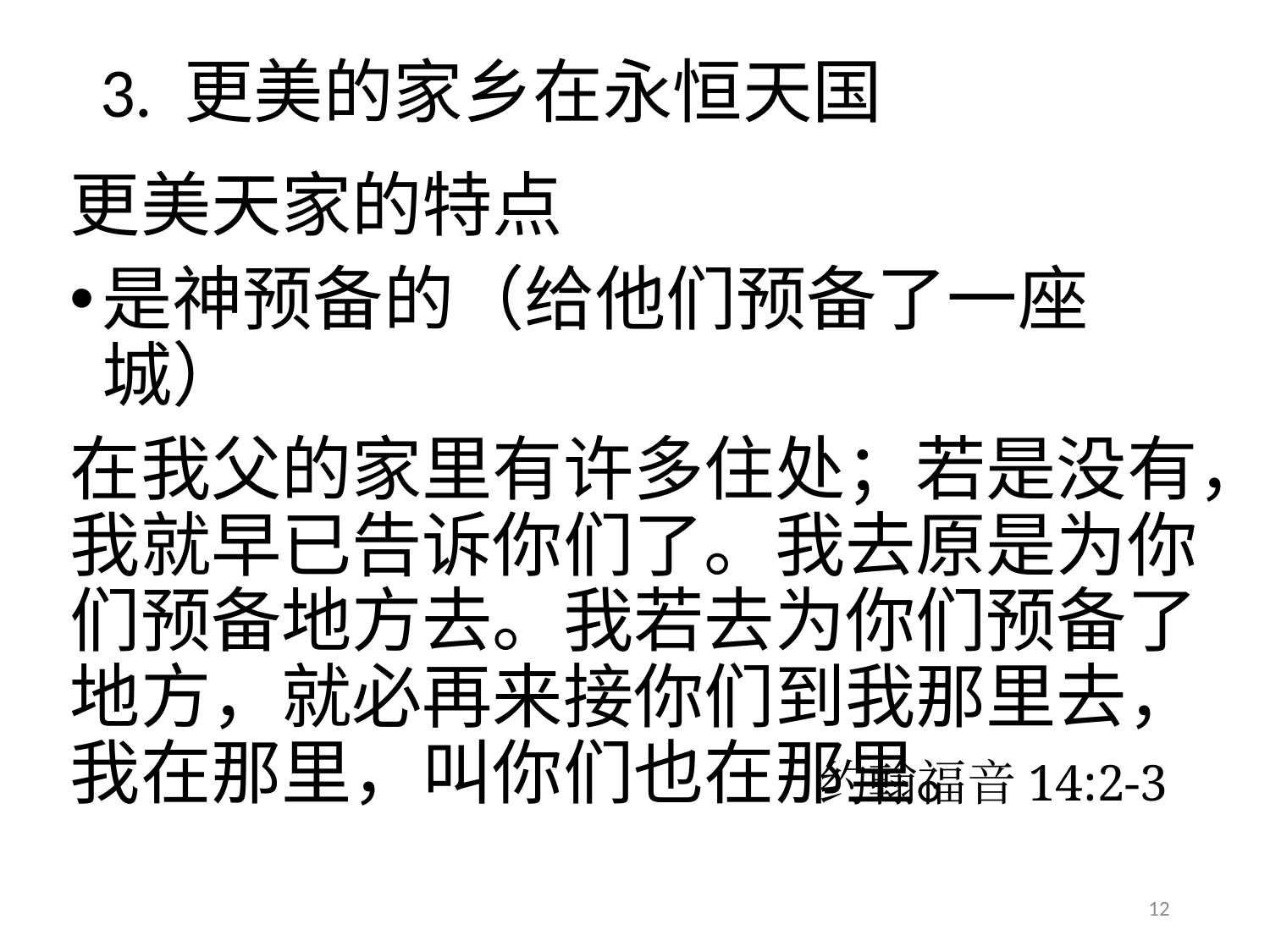

# 3. 更美的家乡在永恒天国
更美天家的特点
是神预备的（给他们预备了一座城）
在我父的家里有许多住处；若是没有，我就早已告诉你们了。我去原是为你们预备地方去。我若去为你们预备了地方，就必再来接你们到我那里去，我在那里，叫你们也在那里。
约翰福音14:2-3
12